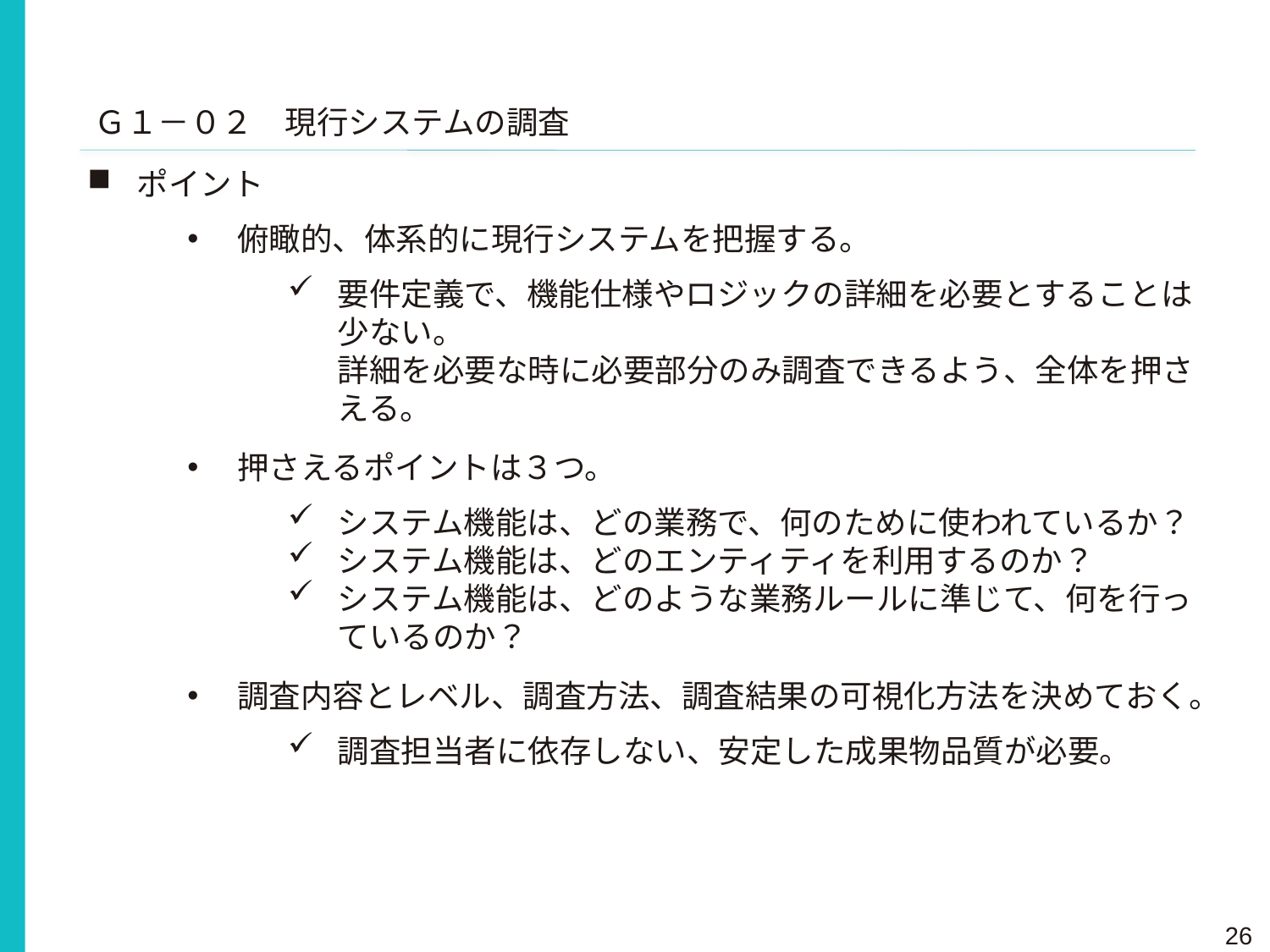

Ｇ１－０２　現行システムの調査

ポイント

俯瞰的、体系的に現行システムを把握する。

要件定義で、機能仕様やロジックの詳細を必要とすることは少ない。
詳細を必要な時に必要部分のみ調査できるよう、全体を押さえる。

押さえるポイントは３つ。

システム機能は、どの業務で、何のために使われているか？
システム機能は、どのエンティティを利用するのか？
システム機能は、どのような業務ルールに準じて、何を行っているのか？

調査内容とレベル、調査方法、調査結果の可視化方法を決めておく。

調査担当者に依存しない、安定した成果物品質が必要。

26